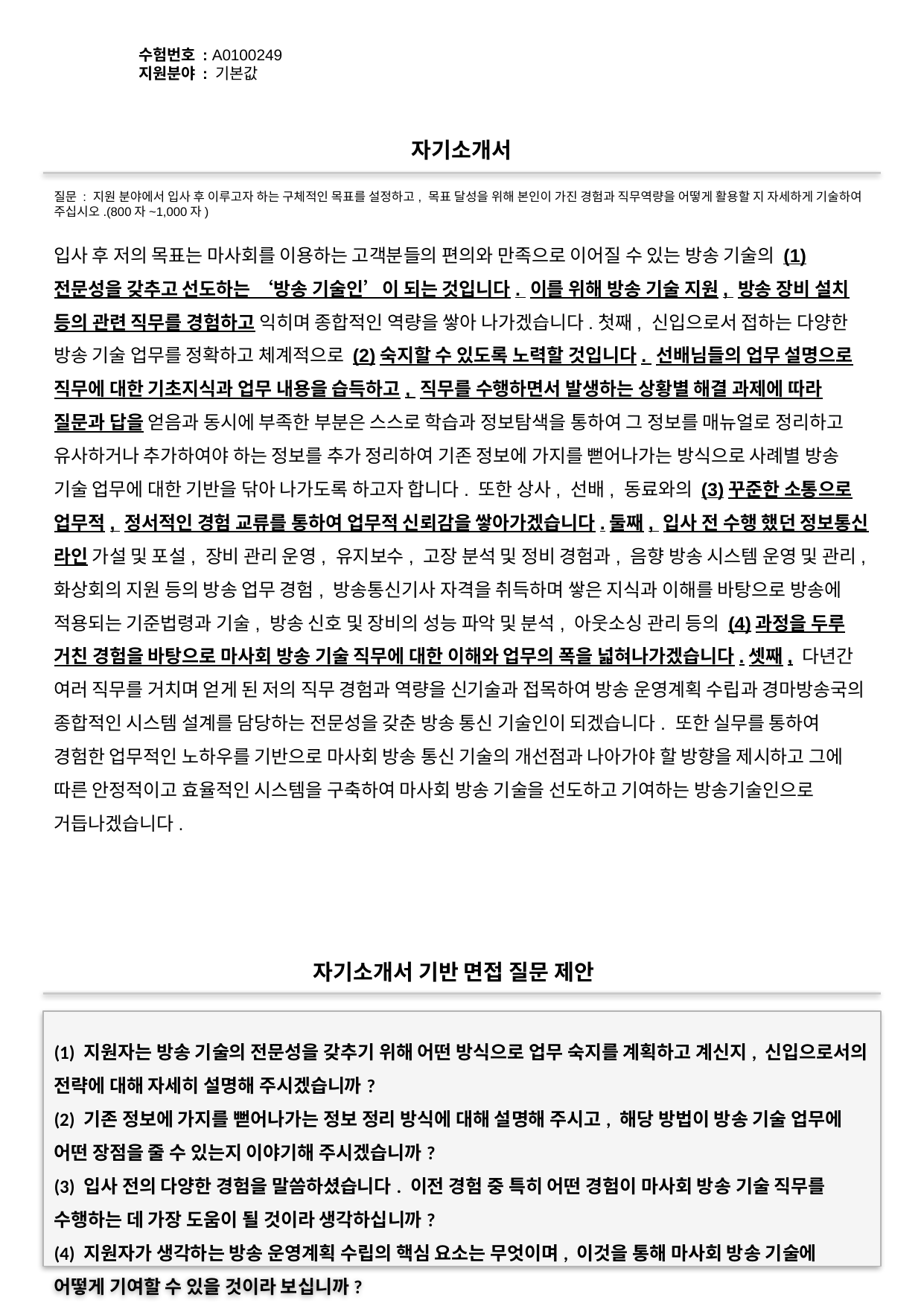

수험번호 : A0100249
지원분야 : 기본값
#

자기소개서

질문 : 지원 분야에서 입사 후 이루고자 하는 구체적인 목표를 설정하고, 목표 달성을 위해 본인이 가진 경험과 직무역량을 어떻게 활용할 지 자세하게 기술하여 주십시오.(800자~1,000자)

입사 후 저의 목표는 마사회를 이용하는 고객분들의 편의와 만족으로 이어질 수 있는 방송 기술의 (1)전문성을 갖추고 선도하는 ‘방송 기술인’이 되는 것입니다. 이를 위해 방송 기술 지원, 방송 장비 설치 등의 관련 직무를 경험하고 익히며 종합적인 역량을 쌓아 나가겠습니다.첫째, 신입으로서 접하는 다양한 방송 기술 업무를 정확하고 체계적으로 (2)숙지할 수 있도록 노력할 것입니다. 선배님들의 업무 설명으로 직무에 대한 기초지식과 업무 내용을 습득하고, 직무를 수행하면서 발생하는 상황별 해결 과제에 따라 질문과 답을 얻음과 동시에 부족한 부분은 스스로 학습과 정보탐색을 통하여 그 정보를 매뉴얼로 정리하고 유사하거나 추가하여야 하는 정보를 추가 정리하여 기존 정보에 가지를 뻗어나가는 방식으로 사례별 방송 기술 업무에 대한 기반을 닦아 나가도록 하고자 합니다. 또한 상사, 선배, 동료와의 (3)꾸준한 소통으로 업무적, 정서적인 경험 교류를 통하여 업무적 신뢰감을 쌓아가겠습니다.둘째, 입사 전 수행 했던 정보통신 라인 가설 및 포설, 장비 관리 운영, 유지보수, 고장 분석 및 정비 경험과, 음향 방송 시스템 운영 및 관리, 화상회의 지원 등의 방송 업무 경험, 방송통신기사 자격을 취득하며 쌓은 지식과 이해를 바탕으로 방송에 적용되는 기준법령과 기술, 방송 신호 및 장비의 성능 파악 및 분석, 아웃소싱 관리 등의 (4)과정을 두루 거친 경험을 바탕으로 마사회 방송 기술 직무에 대한 이해와 업무의 폭을 넓혀나가겠습니다.셋째, 다년간 여러 직무를 거치며 얻게 된 저의 직무 경험과 역량을 신기술과 접목하여 방송 운영계획 수립과 경마방송국의 종합적인 시스템 설계를 담당하는 전문성을 갖춘 방송 통신 기술인이 되겠습니다. 또한 실무를 통하여 경험한 업무적인 노하우를 기반으로 마사회 방송 통신 기술의 개선점과 나아가야 할 방향을 제시하고 그에 따른 안정적이고 효율적인 시스템을 구축하여 마사회 방송 기술을 선도하고 기여하는 방송기술인으로 거듭나겠습니다.

자기소개서 기반 면접 질문 제안

(1) 지원자는 방송 기술의 전문성을 갖추기 위해 어떤 방식으로 업무 숙지를 계획하고 계신지, 신입으로서의 전략에 대해 자세히 설명해 주시겠습니까?
(2) 기존 정보에 가지를 뻗어나가는 정보 정리 방식에 대해 설명해 주시고, 해당 방법이 방송 기술 업무에 어떤 장점을 줄 수 있는지 이야기해 주시겠습니까?
(3) 입사 전의 다양한 경험을 말씀하셨습니다. 이전 경험 중 특히 어떤 경험이 마사회 방송 기술 직무를 수행하는 데 가장 도움이 될 것이라 생각하십니까?
(4) 지원자가 생각하는 방송 운영계획 수립의 핵심 요소는 무엇이며, 이것을 통해 마사회 방송 기술에 어떻게 기여할 수 있을 것이라 보십니까?